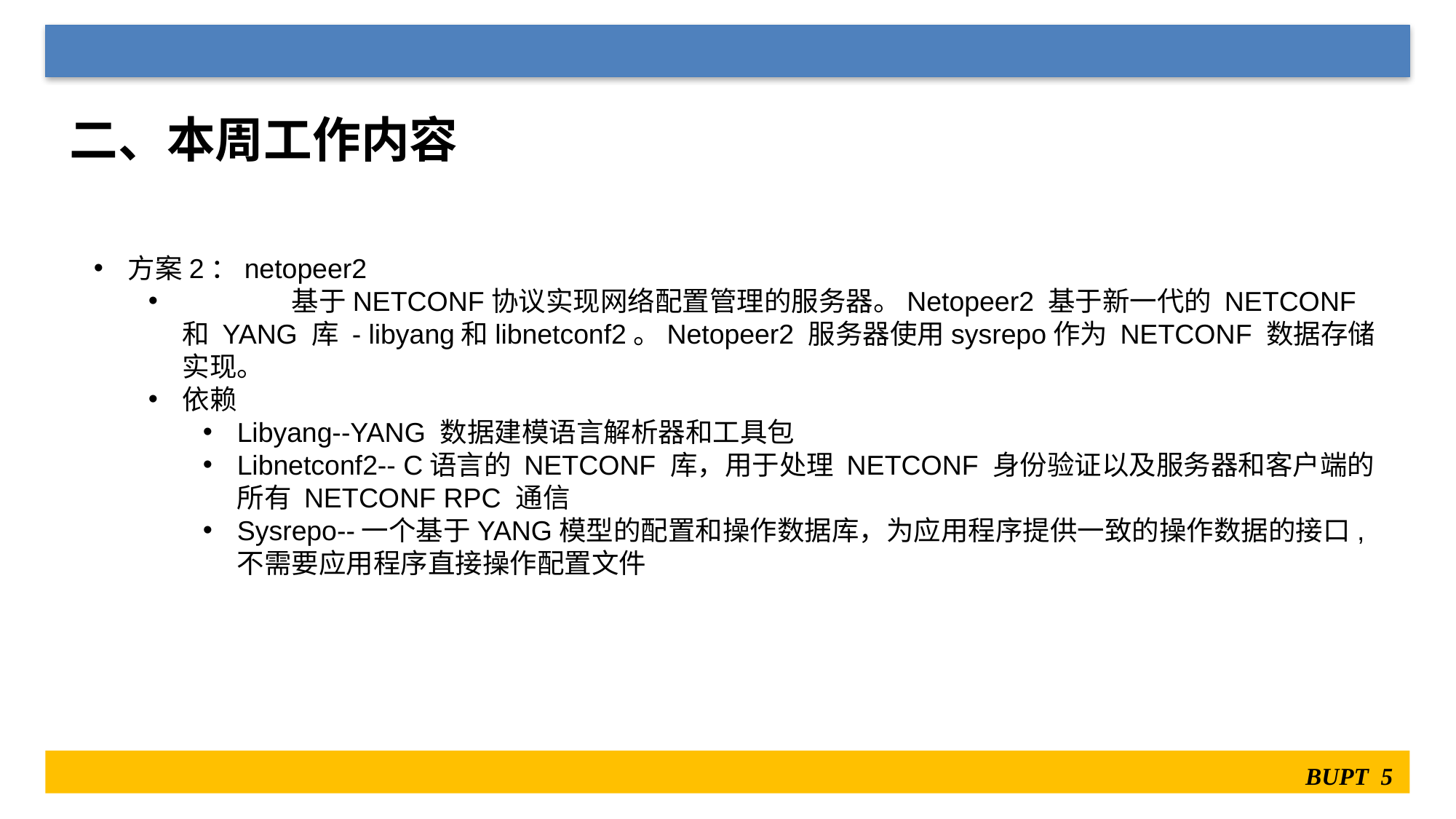

二、本周工作内容
方案2：netopeer2
	基于NETCONF协议实现网络配置管理的服务器。Netopeer2 基于新一代的 NETCONF 和 YANG 库 - libyang和libnetconf2。Netopeer2 服务器使用sysrepo作为 NETCONF 数据存储实现。
依赖
Libyang--YANG 数据建模语言解析器和工具包
Libnetconf2-- C语言的 NETCONF 库，用于处理 NETCONF 身份验证以及服务器和客户端的所有 NETCONF RPC 通信
Sysrepo--一个基于YANG模型的配置和操作数据库，为应用程序提供一致的操作数据的接口,不需要应用程序直接操作配置文件

BUPT  5